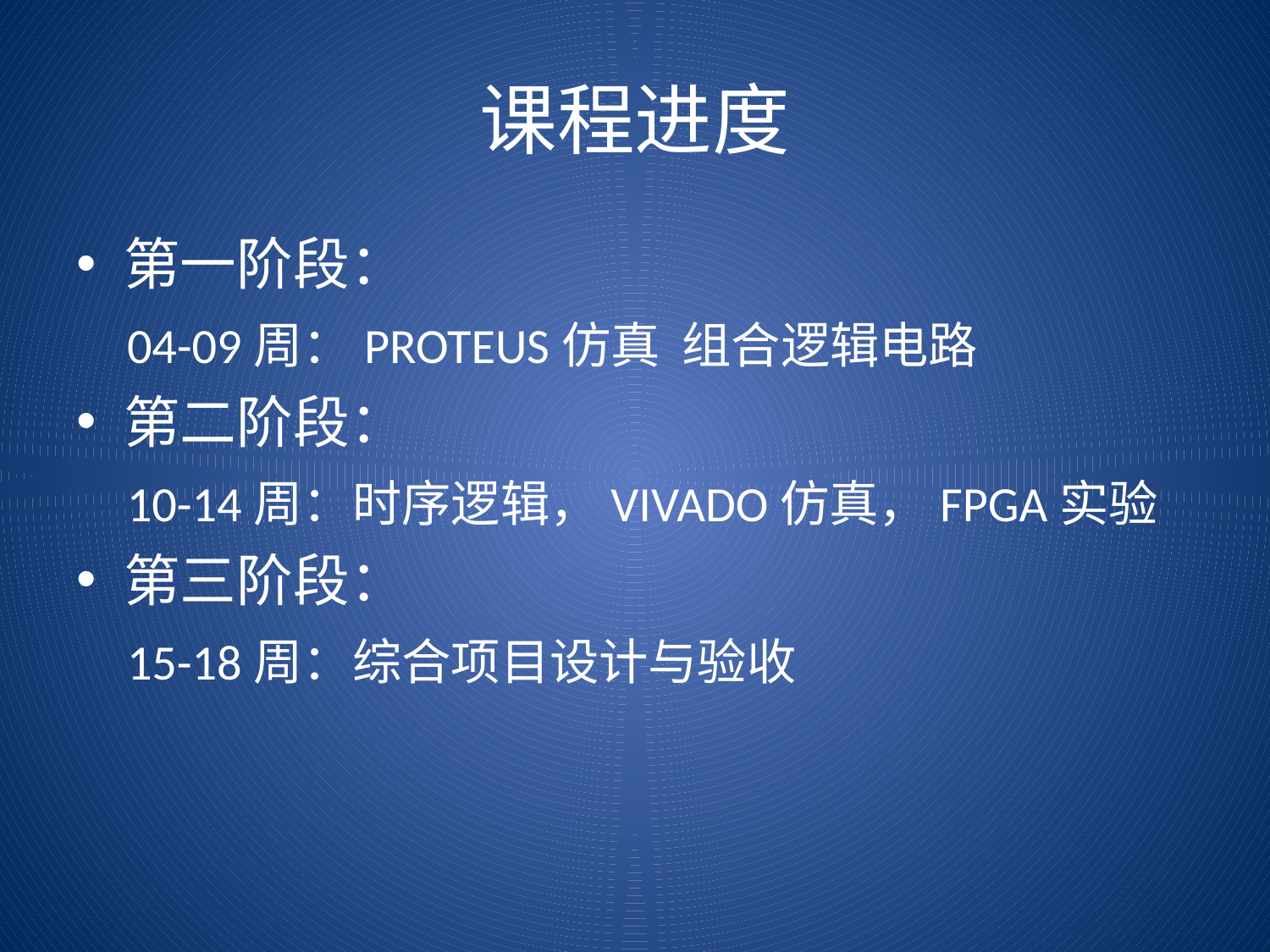

# 课程进度
第一阶段：
    04-09周：PROTEUS仿真  组合逻辑电路
第二阶段：
    10-14周：时序逻辑，VIVADO仿真，FPGA实验
第三阶段：
    15-18周：综合项目设计与验收